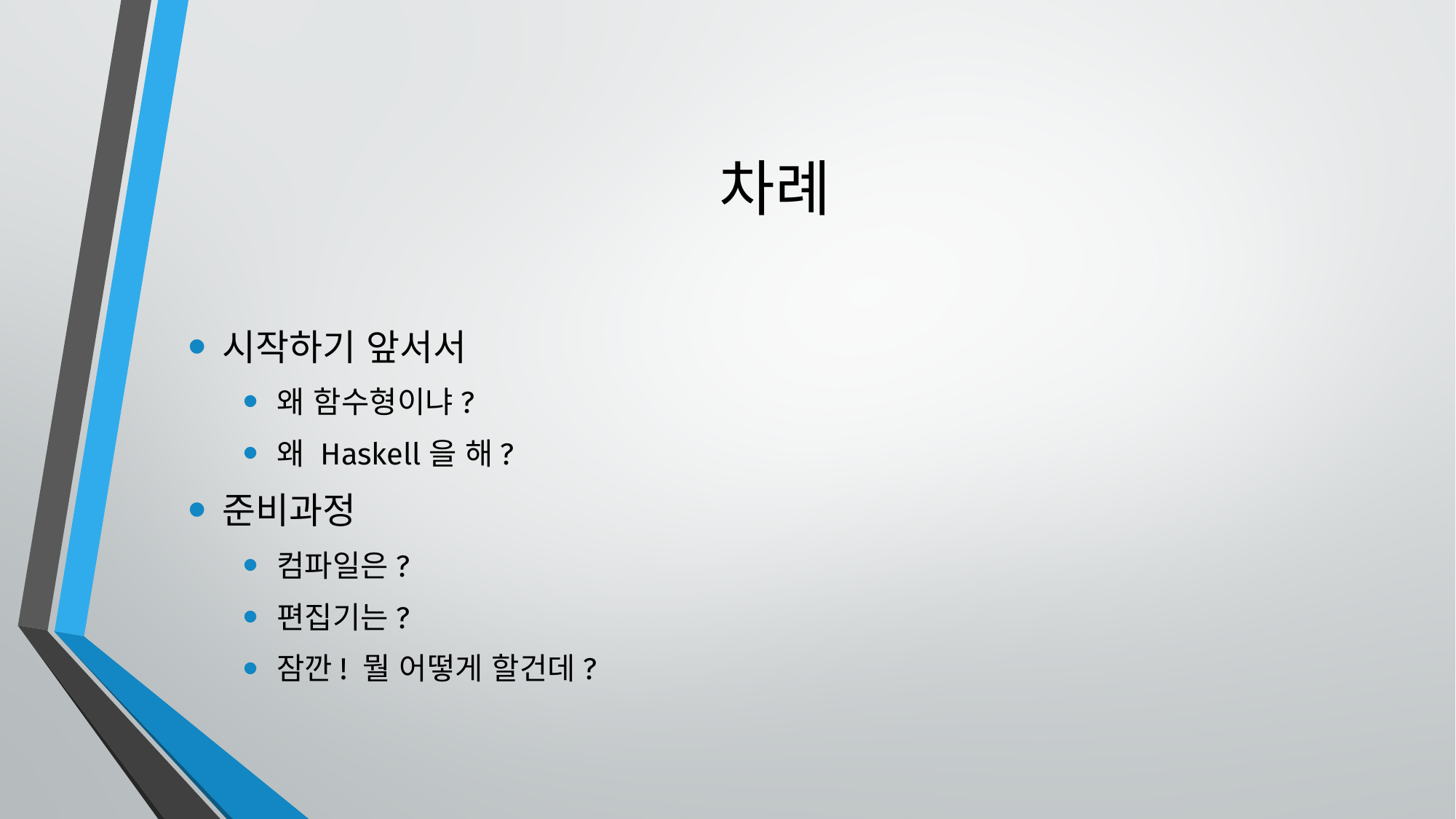

# 차례
시작하기 앞서서
왜 함수형이냐?
왜 Haskell을 해?
준비과정
컴파일은?
편집기는?
잠깐! 뭘 어떻게 할건데?